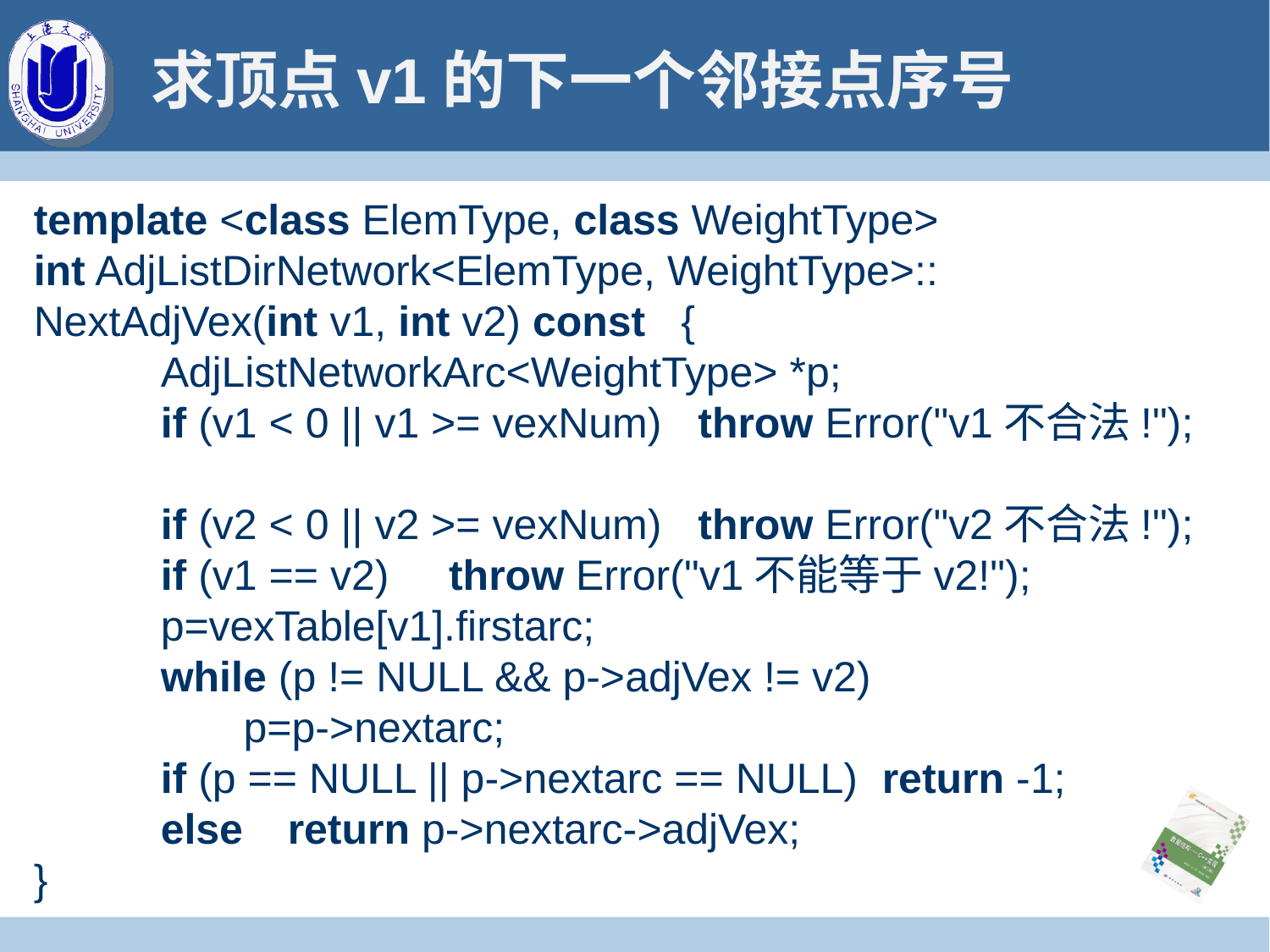

# 求顶点v1的下一个邻接点序号
template <class ElemType, class WeightType>
int AdjListDirNetwork<ElemType, WeightType>::
NextAdjVex(int v1, int v2) const   {
	AdjListNetworkArc<WeightType> *p;
	if (v1 < 0 || v1 >= vexNum)   throw Error("v1不合法!");
	if (v2 < 0 || v2 >= vexNum)   throw Error("v2不合法!");
	if (v1 == v2)     throw Error("v1不能等于v2!");
	p=vexTable[v1].firstarc;
	while (p != NULL && p->adjVex != v2)
	       p=p->nextarc;
	if (p == NULL || p->nextarc == NULL)  return -1;
	else	return p->nextarc->adjVex;
}